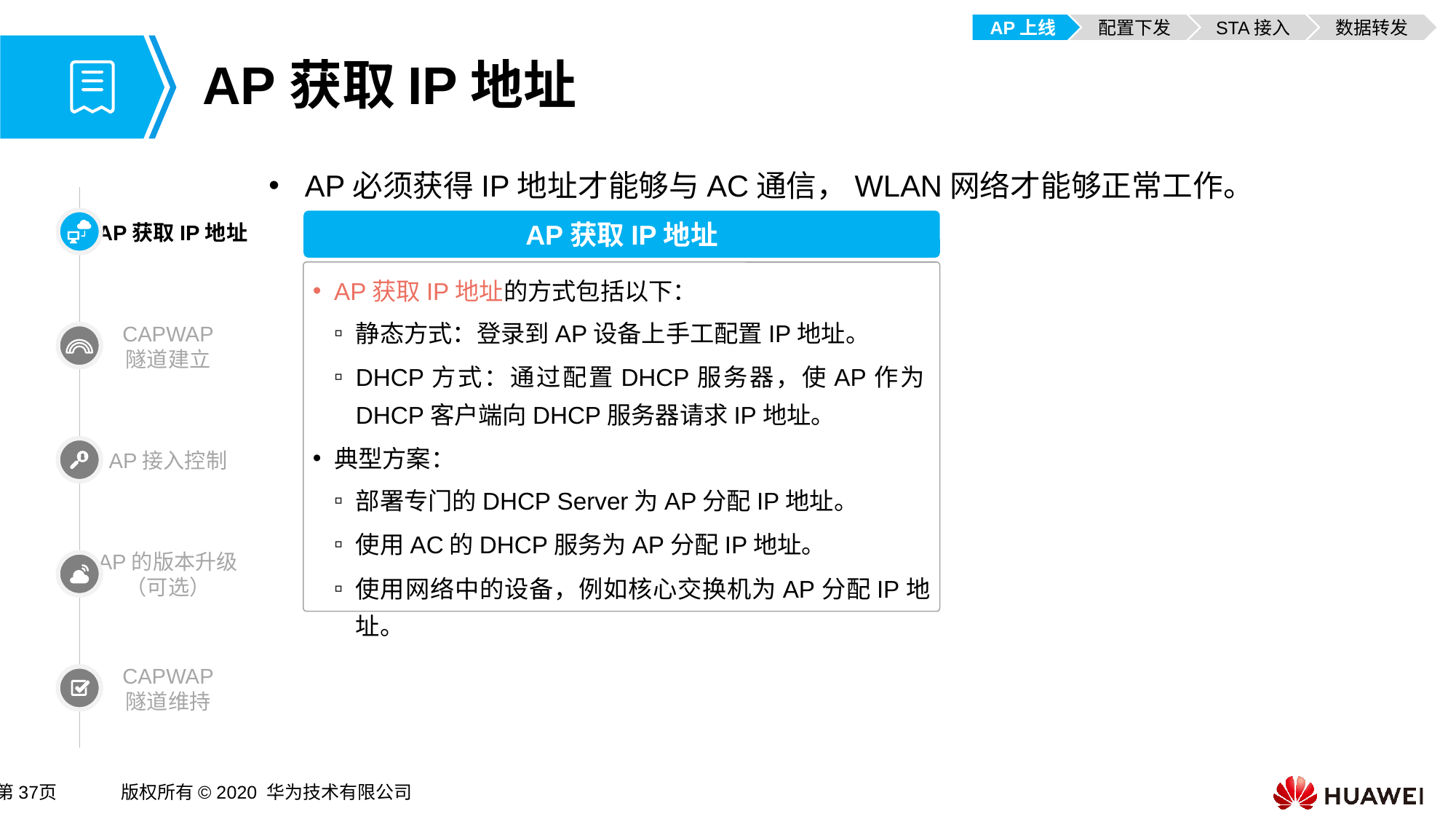

AP上线
配置下发
STA接入
数据转发
# AP获取IP地址
AP必须获得IP地址才能够与AC通信，WLAN网络才能够正常工作。

AP获取IP地址

AP获取IP地址
AP获取IP地址的方式包括以下：
静态方式：登录到AP设备上手工配置IP地址。
DHCP方式：通过配置DHCP服务器，使AP作为DHCP客户端向DHCP服务器请求IP地址。
典型方案：
部署专门的DHCP Server为AP分配IP地址。
使用AC的DHCP服务为AP分配IP地址。
使用网络中的设备，例如核心交换机为AP分配IP地址。

CAPWAP
隧道建立

AP接入控制

AP的版本升级
（可选）

CAPWAP
隧道维持